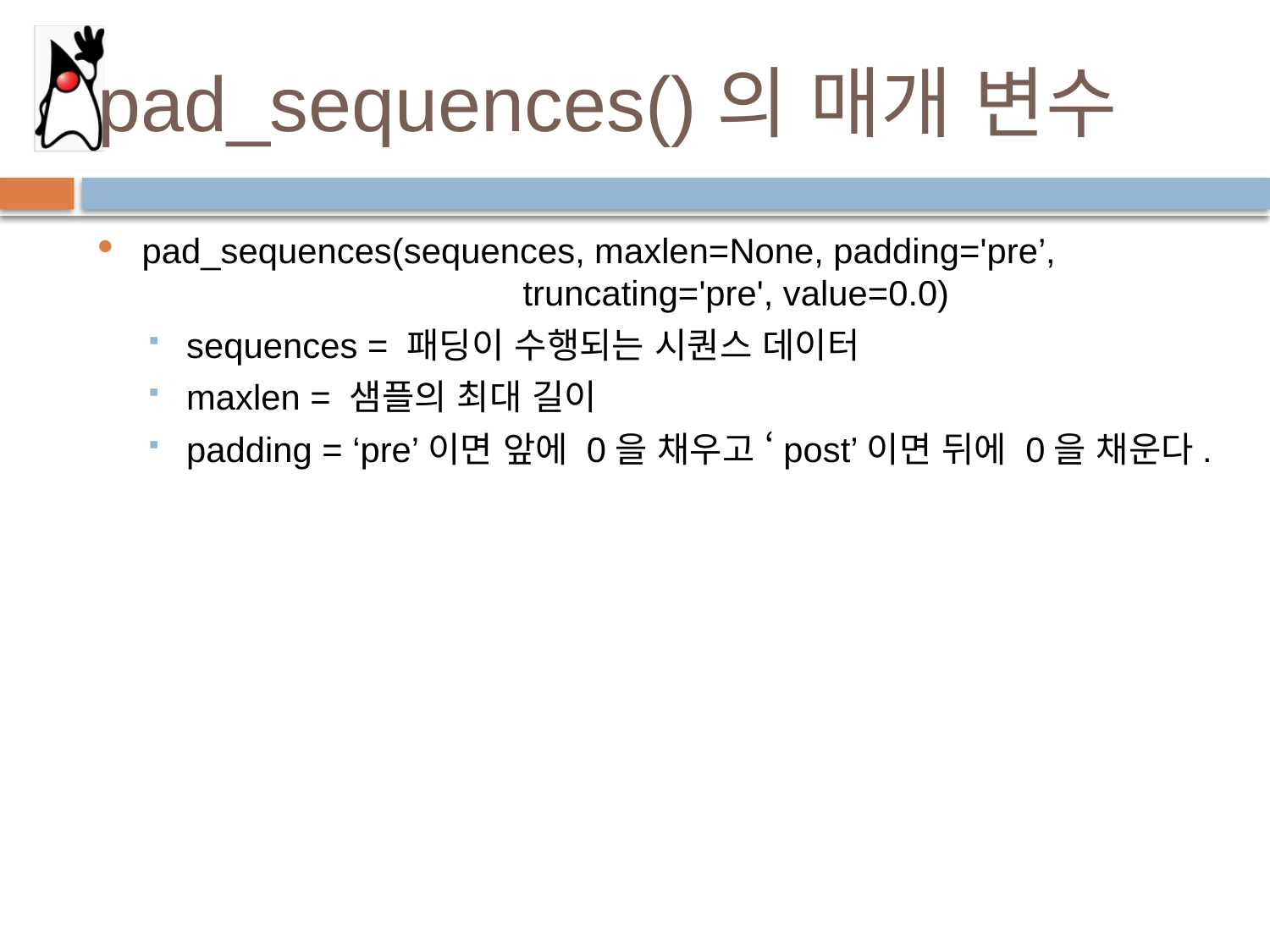

# pad_sequences()의 매개 변수
pad_sequences(sequences, maxlen=None, padding='pre’, 				truncating='pre', value=0.0)
sequences = 패딩이 수행되는 시퀀스 데이터
maxlen = 샘플의 최대 길이
padding = ‘pre’이면 앞에 0을 채우고 ‘post’이면 뒤에 0을 채운다.